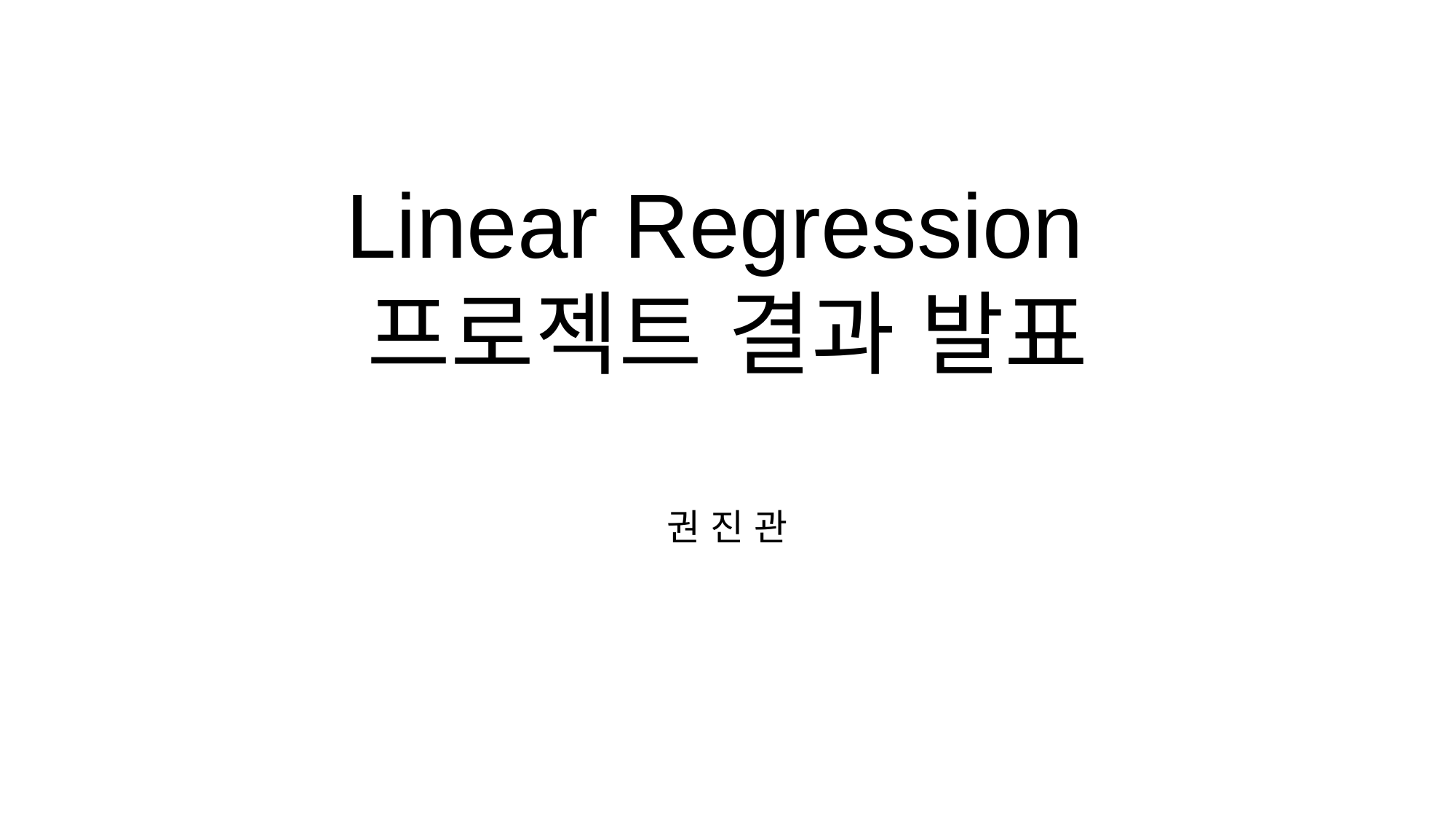

# Linear Regression 프로젝트 결과 발표
권 진 관